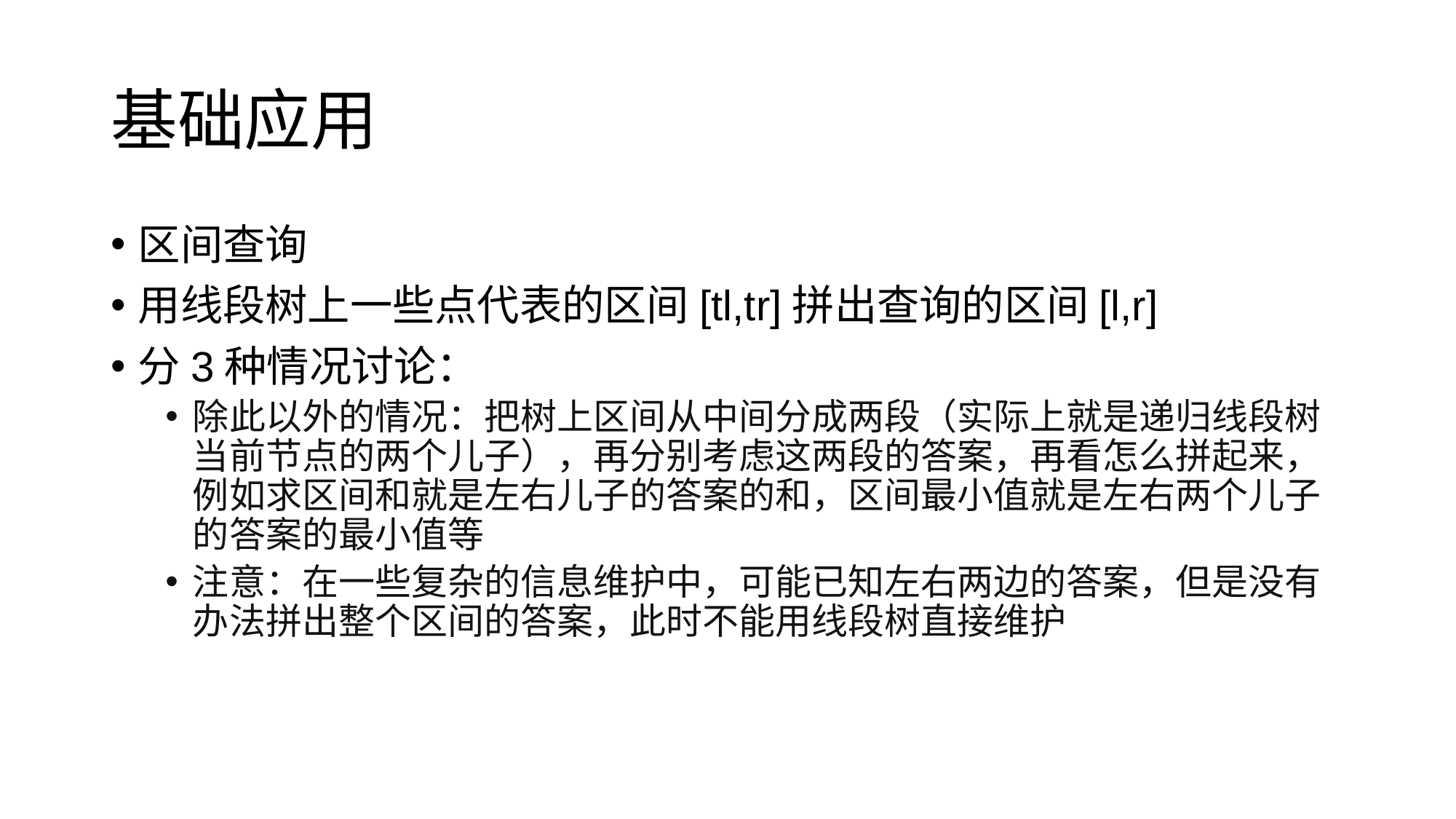

# 基础应用
区间查询
用线段树上一些点代表的区间[tl,tr]拼出查询的区间[l,r]
分3种情况讨论：
除此以外的情况：把树上区间从中间分成两段（实际上就是递归线段树当前节点的两个儿子），再分别考虑这两段的答案，再看怎么拼起来，例如求区间和就是左右儿子的答案的和，区间最小值就是左右两个儿子的答案的最小值等
注意：在一些复杂的信息维护中，可能已知左右两边的答案，但是没有办法拼出整个区间的答案，此时不能用线段树直接维护